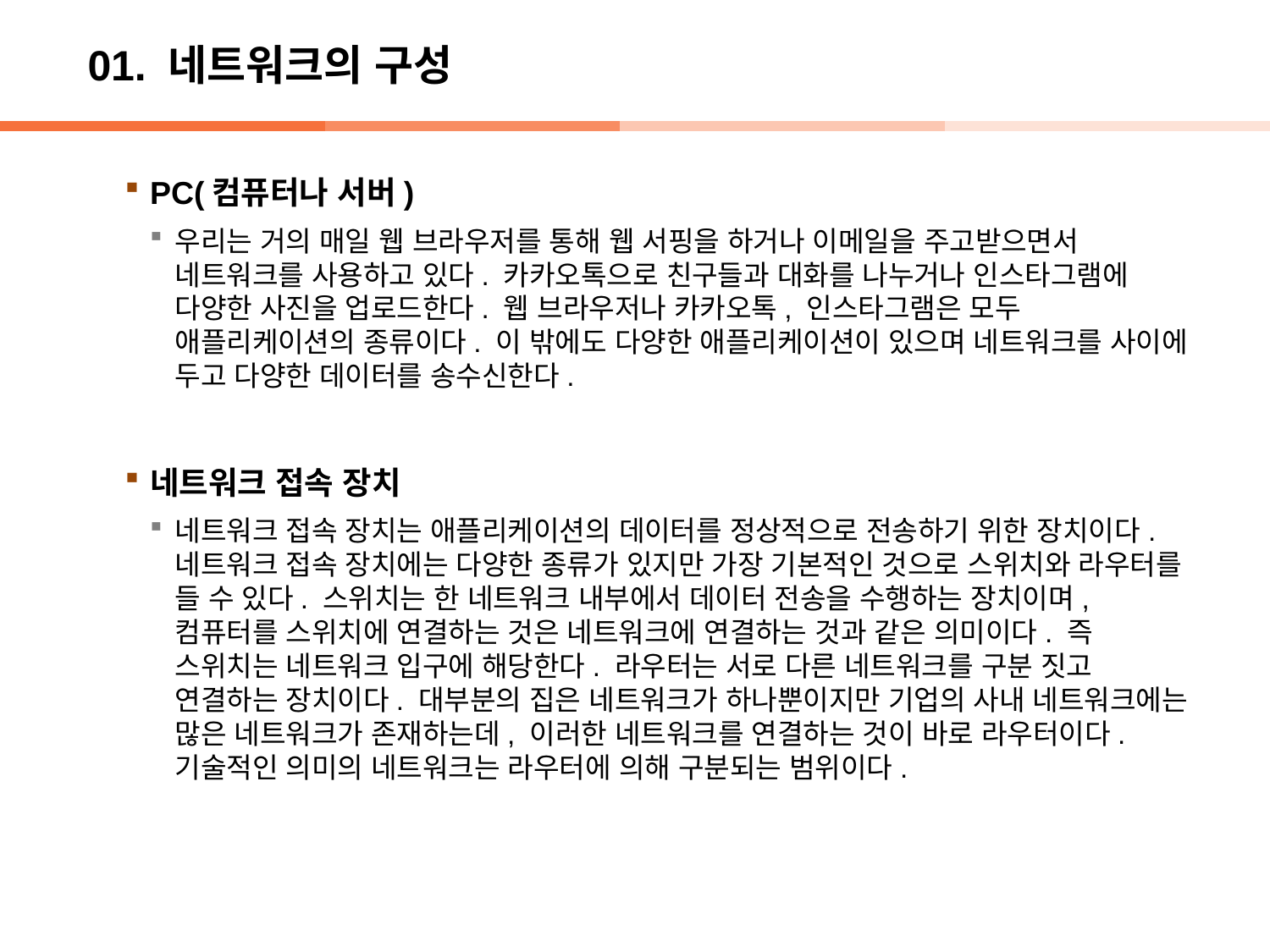

# 01. 네트워크의 구성
PC(컴퓨터나 서버)
우리는 거의 매일 웹 브라우저를 통해 웹 서핑을 하거나 이메일을 주고받으면서 네트워크를 사용하고 있다. 카카오톡으로 친구들과 대화를 나누거나 인스타그램에 다양한 사진을 업로드한다. 웹 브라우저나 카카오톡, 인스타그램은 모두 애플리케이션의 종류이다. 이 밖에도 다양한 애플리케이션이 있으며 네트워크를 사이에 두고 다양한 데이터를 송수신한다.

네트워크 접속 장치
네트워크 접속 장치는 애플리케이션의 데이터를 정상적으로 전송하기 위한 장치이다. 네트워크 접속 장치에는 다양한 종류가 있지만 가장 기본적인 것으로 스위치와 라우터를 들 수 있다. 스위치는 한 네트워크 내부에서 데이터 전송을 수행하는 장치이며, 컴퓨터를 스위치에 연결하는 것은 네트워크에 연결하는 것과 같은 의미이다. 즉 스위치는 네트워크 입구에 해당한다. 라우터는 서로 다른 네트워크를 구분 짓고 연결하는 장치이다. 대부분의 집은 네트워크가 하나뿐이지만 기업의 사내 네트워크에는 많은 네트워크가 존재하는데, 이러한 네트워크를 연결하는 것이 바로 라우터이다. 기술적인 의미의 네트워크는 라우터에 의해 구분되는 범위이다.